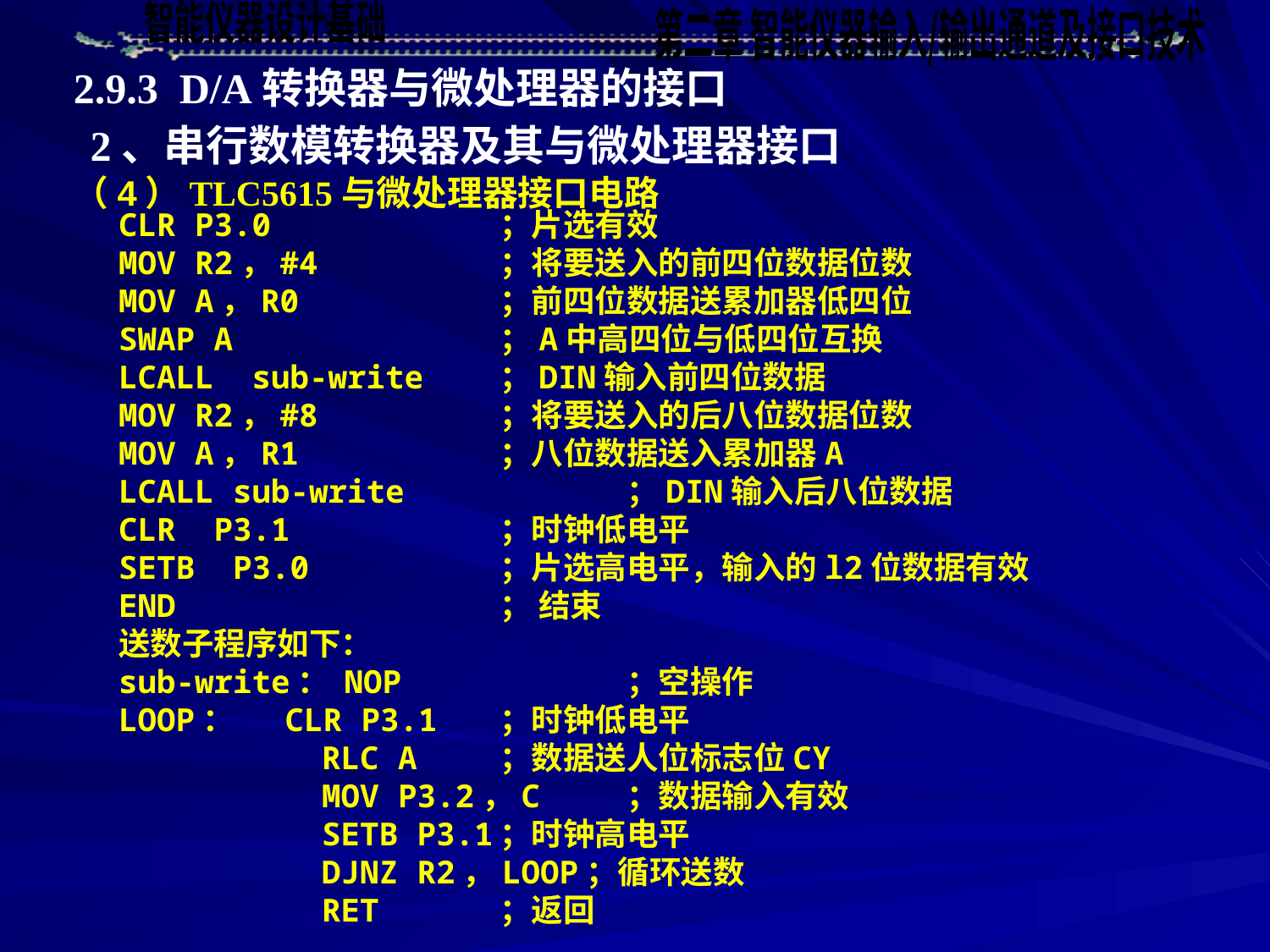

2.9.3  D/A转换器与微处理器的接口
2、串行数模转换器及其与微处理器接口
（4）TLC5615与微处理器接口电路
CLR P3.0 		；片选有效
MOV R2，#4		；将要送入的前四位数据位数
MOV A，R0		；前四位数据送累加器低四位
SWAP A			；A中高四位与低四位互换
LCALL  sub-write	；DIN输入前四位数据
MOV R2，#8		；将要送入的后八位数据位数
MOV A，R1		；八位数据送入累加器A
LCALL sub-write		；DIN输入后八位数据
CLR  P3.1		；时钟低电平
SETB  P3.0		；片选高电平，输入的l2位数据有效
END			； 结束
送数子程序如下：
sub-write： NOP		；空操作
LOOP：      CLR P3.1	；时钟低电平
	    RLC A	；数据送人位标志位CY
	    MOV P3.2，C	；数据输入有效
	    SETB P3.1	；时钟高电平
	    DJNZ R2，LOOP；循环送数
	    RET 	；返回